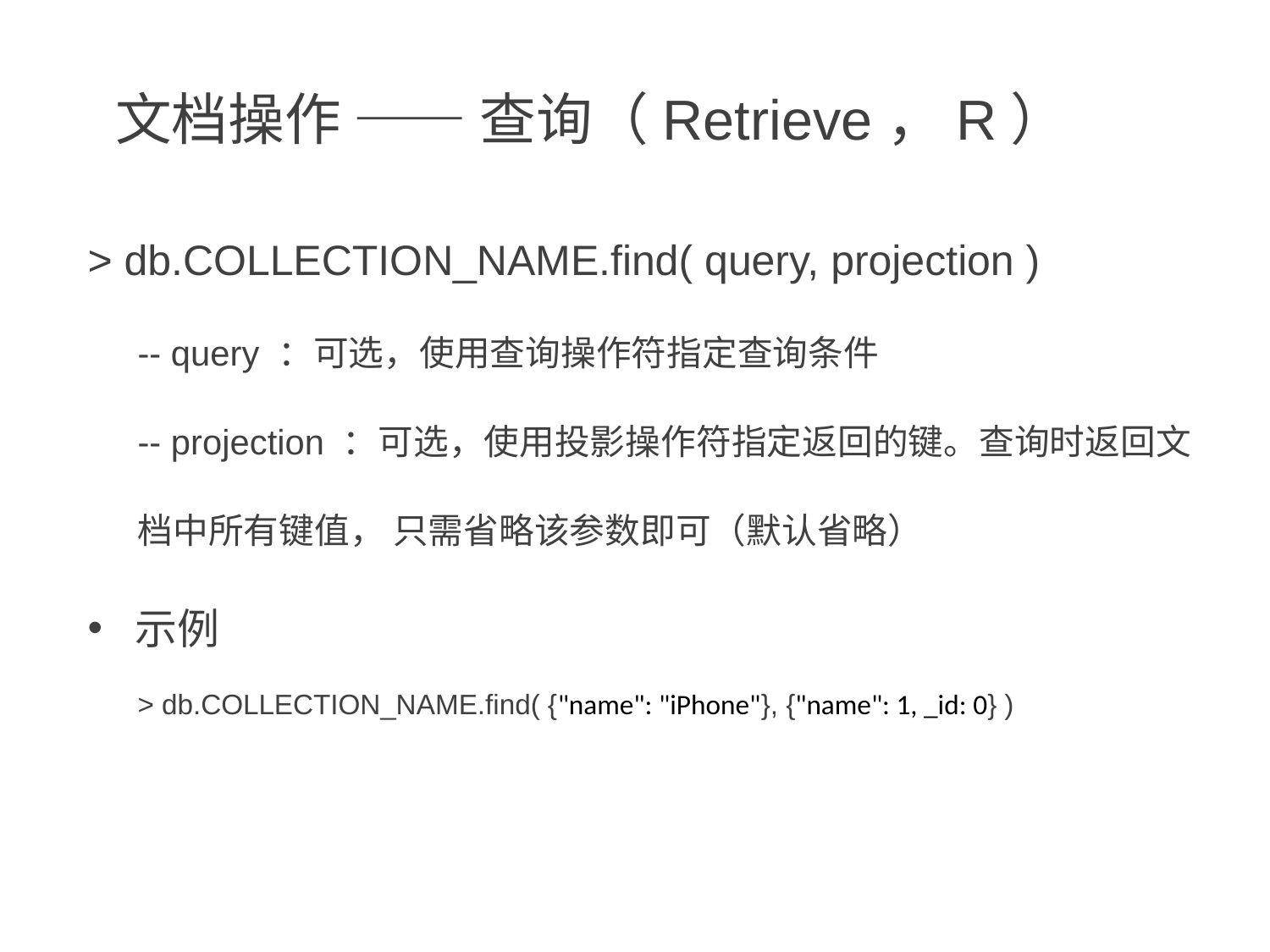

# 文档操作 —— 查询（Retrieve，R）
> db.COLLECTION_NAME.find( query, projection )
-- query ：可选，使用查询操作符指定查询条件
-- projection ：可选，使用投影操作符指定返回的键。查询时返回文档中所有键值， 只需省略该参数即可（默认省略）
示例
> db.COLLECTION_NAME.find( {"name": "iPhone"}, {"name": 1, _id: 0} )